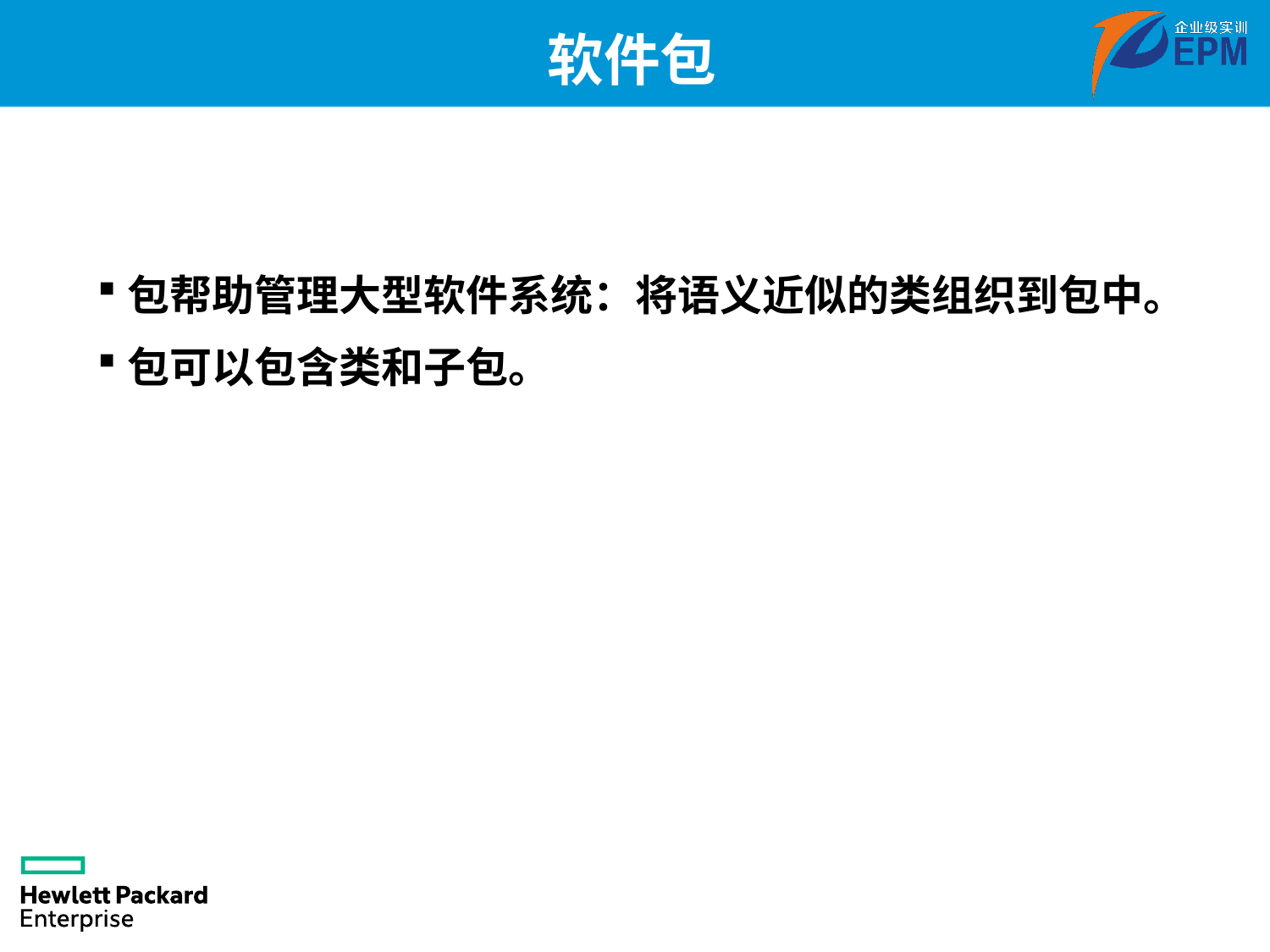

# 软件包
包帮助管理大型软件系统：将语义近似的类组织到包中。
包可以包含类和子包。